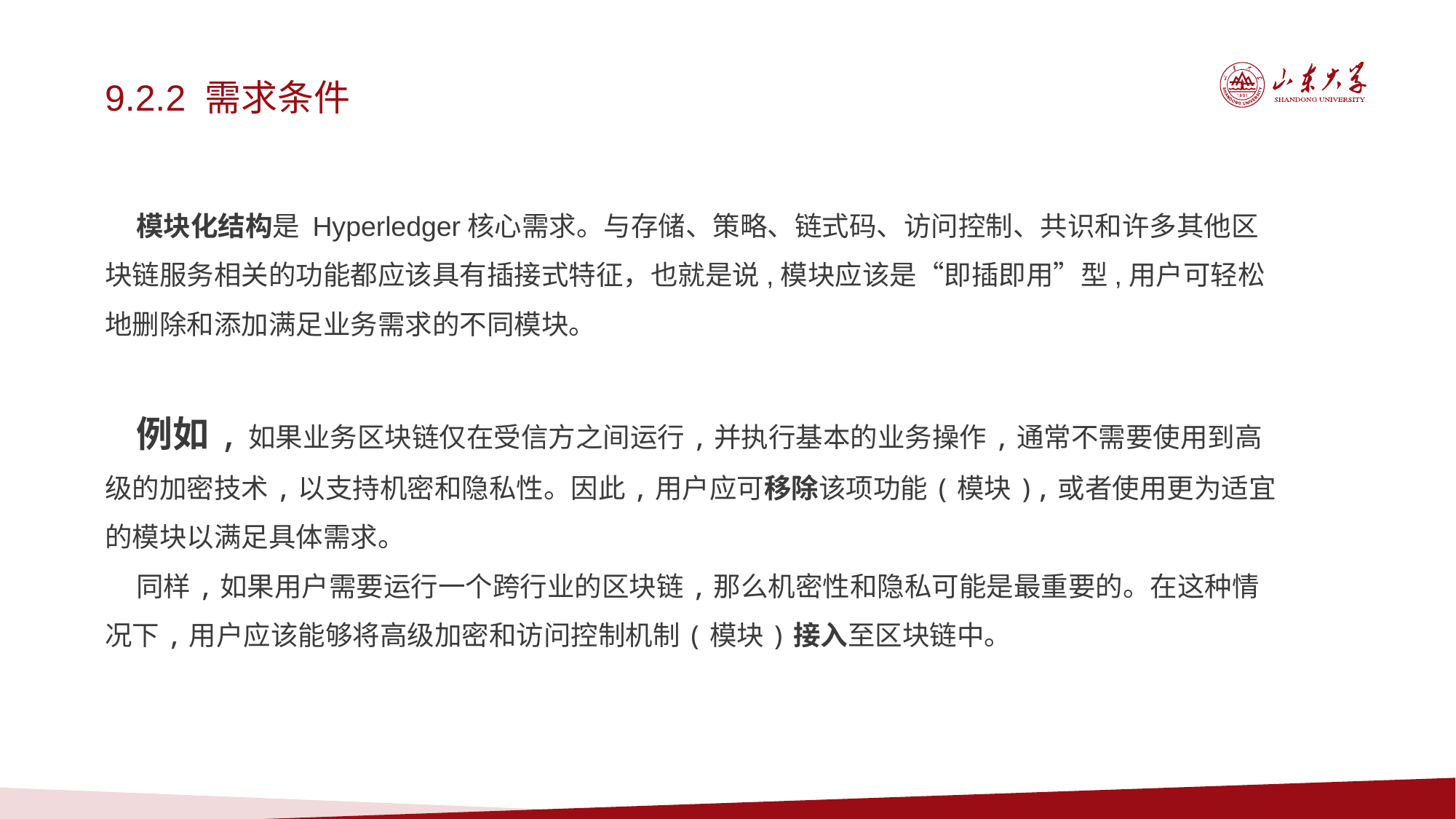

9.2.2 需求条件
    模块化结构是 Hyperledger核心需求。与存储、策略、链式码、访问控制、共识和许多其他区块链服务相关的功能都应该具有插接式特征，也就是说,模块应该是“即插即用”型,用户可轻松地删除和添加满足业务需求的不同模块。

    例如,如果业务区块链仅在受信方之间运行,并执行基本的业务操作,通常不需要使用到高级的加密技术,以支持机密和隐私性。因此,用户应可移除该项功能(模块),或者使用更为适宜的模块以满足具体需求。
    同样,如果用户需要运行一个跨行业的区块链,那么机密性和隐私可能是最重要的。在这种情况下,用户应该能够将高级加密和访问控制机制(模块)接入至区块链中。